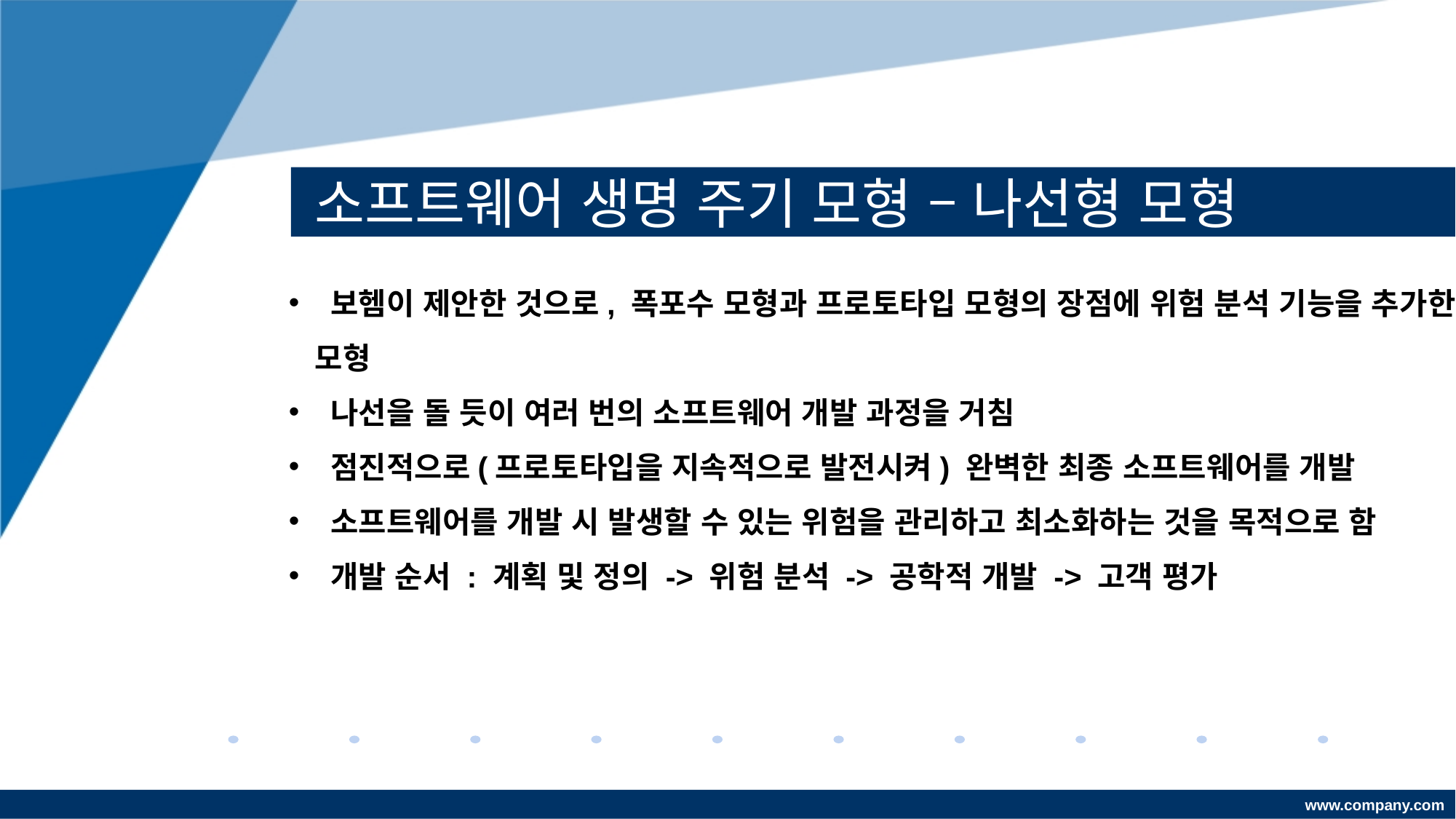

# 소프트웨어 생명 주기 모형 – 나선형 모형
 보헴이 제안한 것으로, 폭포수 모형과 프로토타입 모형의 장점에 위험 분석 기능을 추가한 모형
 나선을 돌 듯이 여러 번의 소프트웨어 개발 과정을 거침
 점진적으로(프로토타입을 지속적으로 발전시켜) 완벽한 최종 소프트웨어를 개발
 소프트웨어를 개발 시 발생할 수 있는 위험을 관리하고 최소화하는 것을 목적으로 함
 개발 순서 : 계획 및 정의 -> 위험 분석 -> 공학적 개발 -> 고객 평가